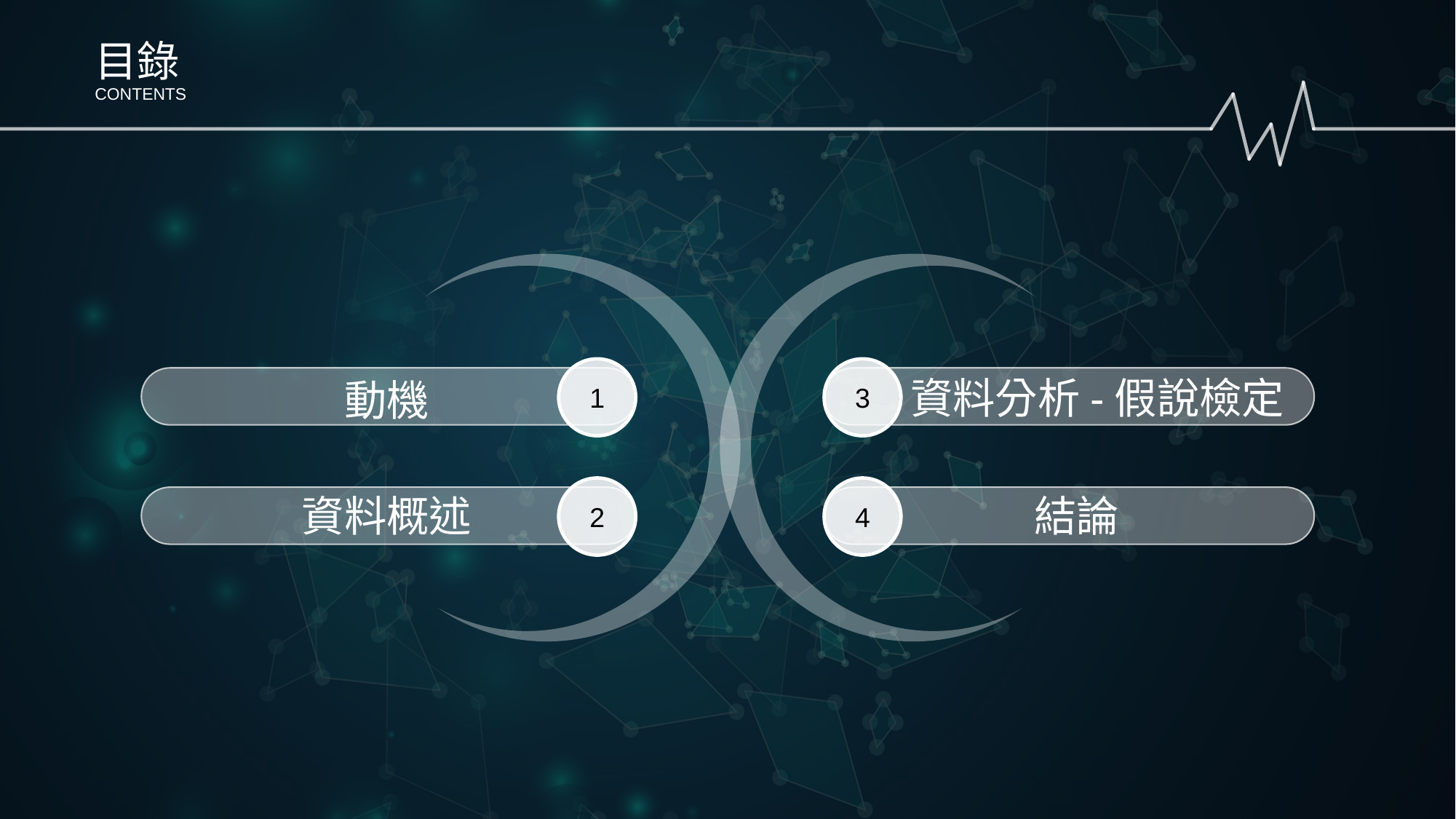

目錄
CONTENTS

1
動機

3
資料分析-假說檢定

2
資料概述

4
結論